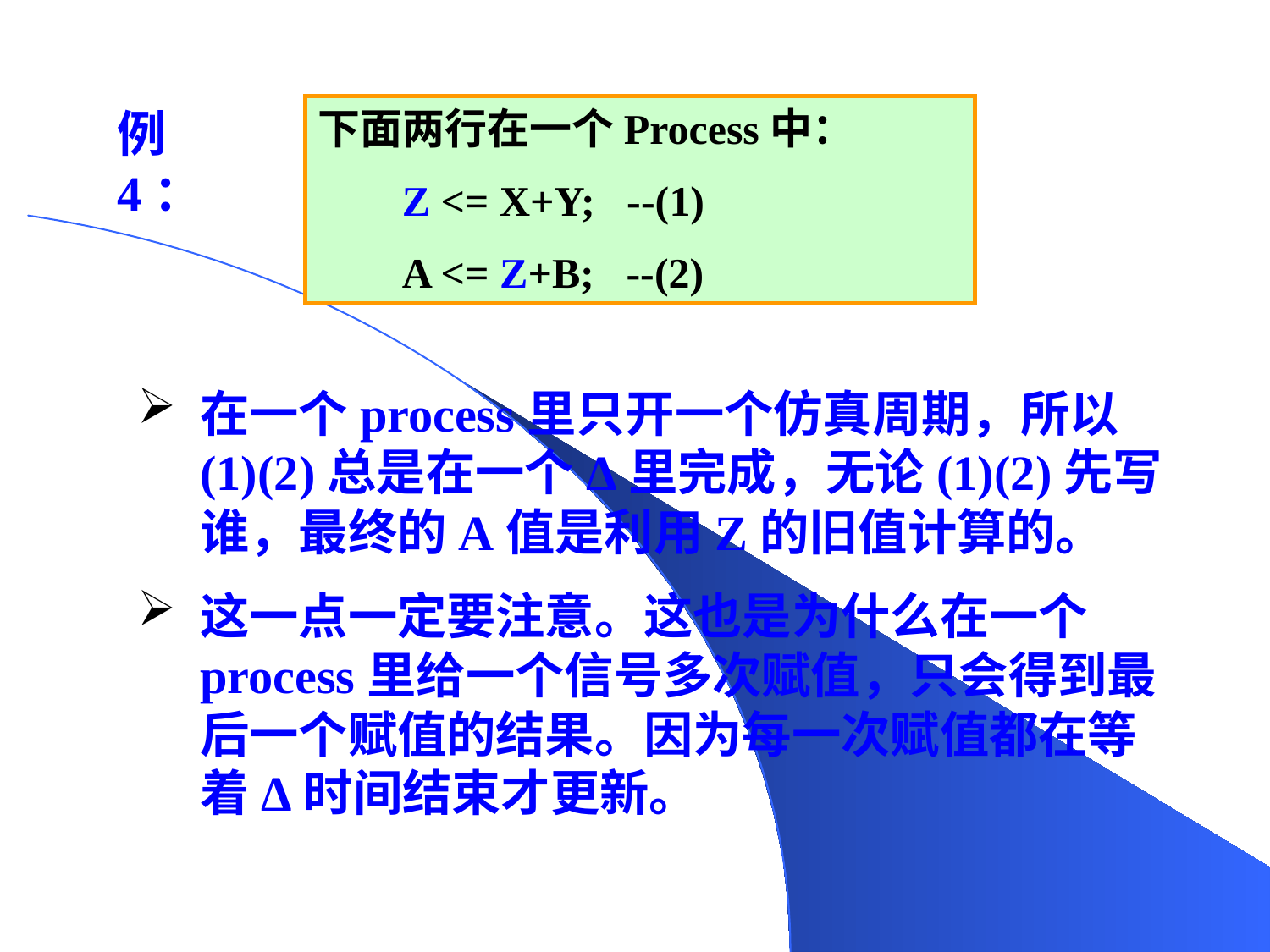

例4：
下面两行在一个Process中：
        Z <= X+Y;   --(1)
        A <= Z+B;   --(2)
在一个process里只开一个仿真周期，所以(1)(2)总是在一个Δ里完成，无论(1)(2)先写谁，最终的A值是利用Z的旧值计算的。
这一点一定要注意。这也是为什么在一个process里给一个信号多次赋值，只会得到最后一个赋值的结果。因为每一次赋值都在等着Δ时间结束才更新。